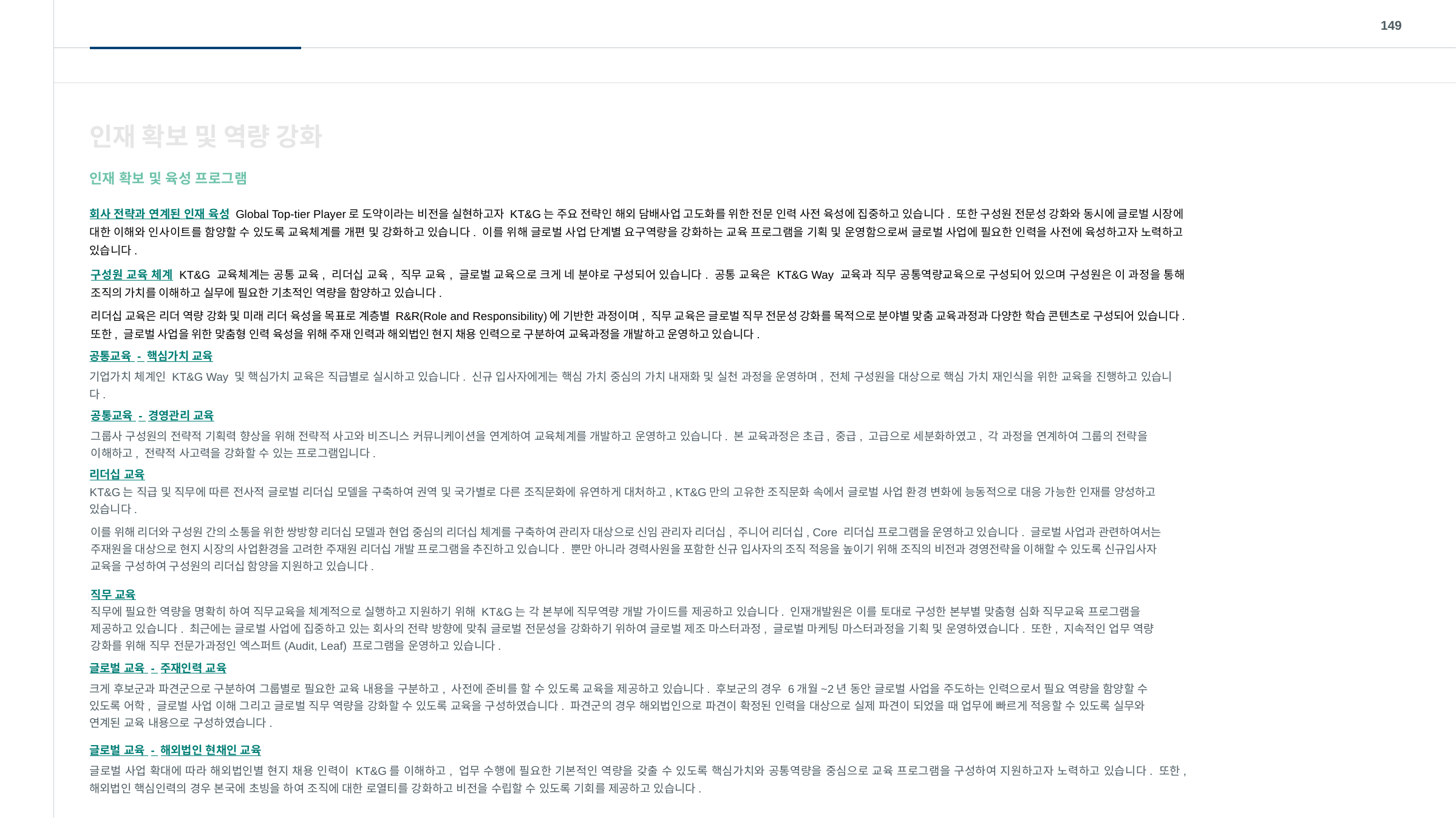

149
인재 확보 및 역량 강화
인재 확보 및 육성 프로그램
회사 전략과 연계된 인재 육성 Global Top-tier Player로 도약이라는 비전을 실현하고자 KT&G는 주요 전략인 해외 담배사업 고도화를 위한 전문 인력 사전 육성에 집중하고 있습니다. 또한 구성원 전문성 강화와 동시에 글로벌 시장에 대한 이해와 인사이트를 함양할 수 있도록 교육체계를 개편 및 강화하고 있습니다. 이를 위해 글로벌 사업 단계별 요구역량을 강화하는 교육 프로그램을 기획 및 운영함으로써 글로벌 사업에 필요한 인력을 사전에 육성하고자 노력하고 있습니다.
구성원 교육 체계 KT&G 교육체계는 공통 교육, 리더십 교육, 직무 교육, 글로벌 교육으로 크게 네 분야로 구성되어 있습니다. 공통 교육은 KT&G Way 교육과 직무 공통역량교육으로 구성되어 있으며 구성원은 이 과정을 통해 조직의 가치를 이해하고 실무에 필요한 기초적인 역량을 함양하고 있습니다.
리더십 교육은 리더 역량 강화 및 미래 리더 육성을 목표로 계층별 R&R(Role and Responsibility)에 기반한 과정이며, 직무 교육은 글로벌 직무 전문성 강화를 목적으로 분야별 맞춤 교육과정과 다양한 학습 콘텐츠로 구성되어 있습니다. 또한, 글로벌 사업을 위한 맞춤형 인력 육성을 위해 주재 인력과 해외법인 현지 채용 인력으로 구분하여 교육과정을 개발하고 운영하고 있습니다.
공통교육 - 핵심가치 교육
기업가치 체계인 KT&G Way 및 핵심가치 교육은 직급별로 실시하고 있습니다. 신규 입사자에게는 핵심 가치 중심의 가치 내재화 및 실천 과정을 운영하며, 전체 구성원을 대상으로 핵심 가치 재인식을 위한 교육을 진행하고 있습니다.
공통교육 - 경영관리 교육
그룹사 구성원의 전략적 기획력 향상을 위해 전략적 사고와 비즈니스 커뮤니케이션을 연계하여 교육체계를 개발하고 운영하고 있습니다. 본 교육과정은 초급, 중급, 고급으로 세분화하였고, 각 과정을 연계하여 그룹의 전략을 이해하고, 전략적 사고력을 강화할 수 있는 프로그램입니다.
리더십 교육
KT&G는 직급 및 직무에 따른 전사적 글로벌 리더십 모델을 구축하여 권역 및 국가별로 다른 조직문화에 유연하게 대처하고, KT&G만의 고유한 조직문화 속에서 글로벌 사업 환경 변화에 능동적으로 대응 가능한 인재를 양성하고 있습니다.
이를 위해 리더와 구성원 간의 소통을 위한 쌍방향 리더십 모델과 현업 중심의 리더십 체계를 구축하여 관리자 대상으로 신임 관리자 리더십, 주니어 리더십, Core 리더십 프로그램을 운영하고 있습니다. 글로벌 사업과 관련하여서는 주재원을 대상으로 현지 시장의 사업환경을 고려한 주재원 리더십 개발 프로그램을 추진하고 있습니다. 뿐만 아니라 경력사원을 포함한 신규 입사자의 조직 적응을 높이기 위해 조직의 비전과 경영전략을 이해할 수 있도록 신규입사자 교육을 구성하여 구성원의 리더십 함양을 지원하고 있습니다.
직무 교육
직무에 필요한 역량을 명확히 하여 직무교육을 체계적으로 실행하고 지원하기 위해 KT&G는 각 본부에 직무역량 개발 가이드를 제공하고 있습니다. 인재개발원은 이를 토대로 구성한 본부별 맞춤형 심화 직무교육 프로그램을 제공하고 있습니다. 최근에는 글로벌 사업에 집중하고 있는 회사의 전략 방향에 맞춰 글로벌 전문성을 강화하기 위하여 글로벌 제조 마스터과정, 글로벌 마케팅 마스터과정을 기획 및 운영하였습니다. 또한, 지속적인 업무 역량 강화를 위해 직무 전문가과정인 엑스퍼트(Audit, Leaf) 프로그램을 운영하고 있습니다.
글로벌 교육 - 주재인력 교육
크게 후보군과 파견군으로 구분하여 그룹별로 필요한 교육 내용을 구분하고, 사전에 준비를 할 수 있도록 교육을 제공하고 있습니다. 후보군의 경우 6개월~2년 동안 글로벌 사업을 주도하는 인력으로서 필요 역량을 함양할 수 있도록 어학, 글로벌 사업 이해 그리고 글로벌 직무 역량을 강화할 수 있도록 교육을 구성하였습니다. 파견군의 경우 해외법인으로 파견이 확정된 인력을 대상으로 실제 파견이 되었을 때 업무에 빠르게 적응할 수 있도록 실무와 연계된 교육 내용으로 구성하였습니다.
글로벌 교육 - 해외법인 현채인 교육
글로벌 사업 확대에 따라 해외법인별 현지 채용 인력이 KT&G를 이해하고, 업무 수행에 필요한 기본적인 역량을 갖출 수 있도록 핵심가치와 공통역량을 중심으로 교육 프로그램을 구성하여 지원하고자 노력하고 있습니다. 또한, 해외법인 핵심인력의 경우 본국에 초빙을 하여 조직에 대한 로열티를 강화하고 비전을 수립할 수 있도록 기회를 제공하고 있습니다.